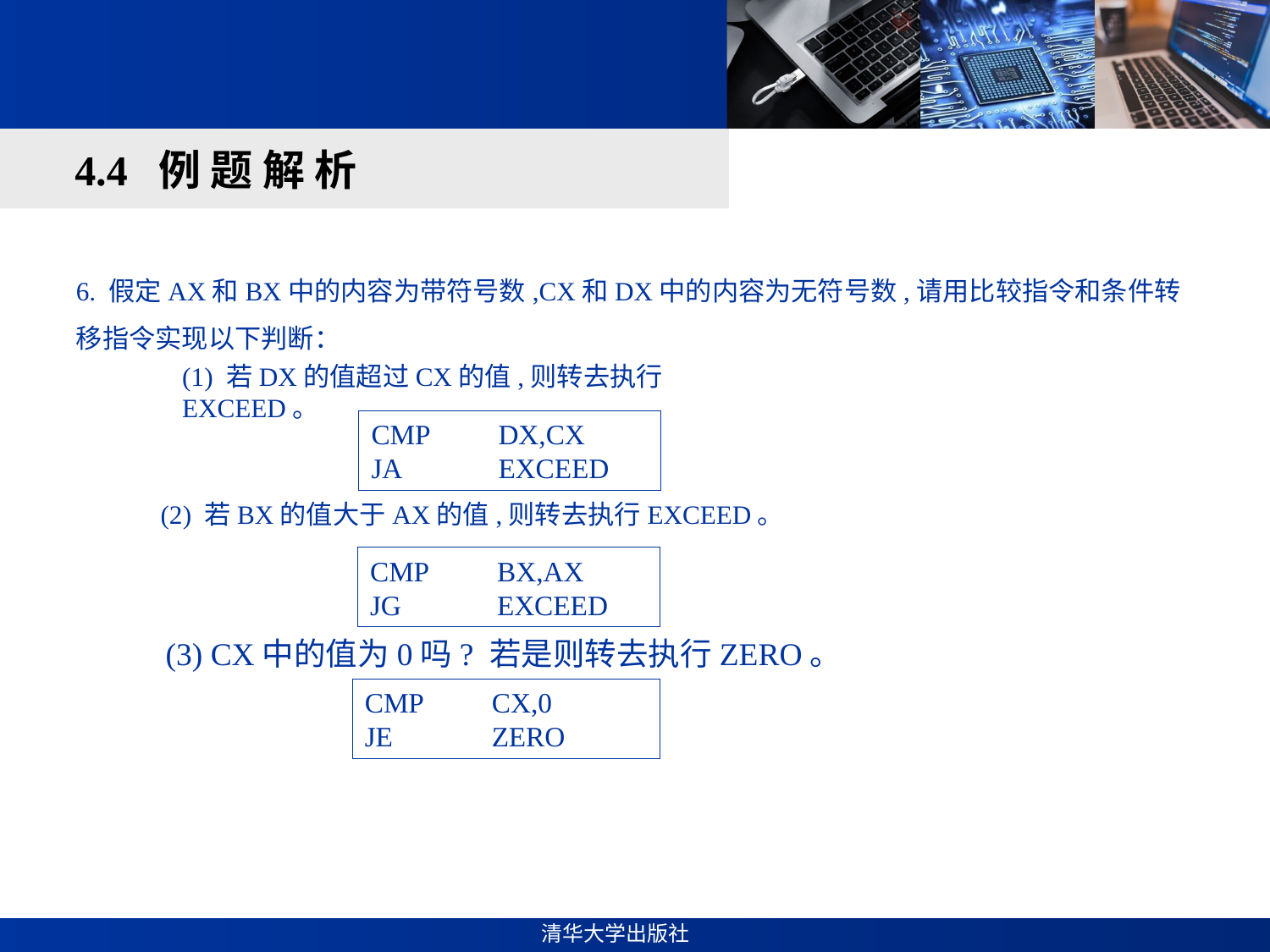

#
4.4  例 题 解 析

6. 假定AX和BX中的内容为带符号数,CX和DX中的内容为无符号数,请用比较指令和条件转移指令实现以下判断：
(1) 若DX的值超过CX的值,则转去执行EXCEED。
CMP	DX,CX
JA	EXCEED
(2) 若BX的值大于AX的值,则转去执行EXCEED。
CMP	BX,AX
JG	EXCEED
(3) CX中的值为0吗? 若是则转去执行ZERO。
CMP	CX,0
JE	ZERO